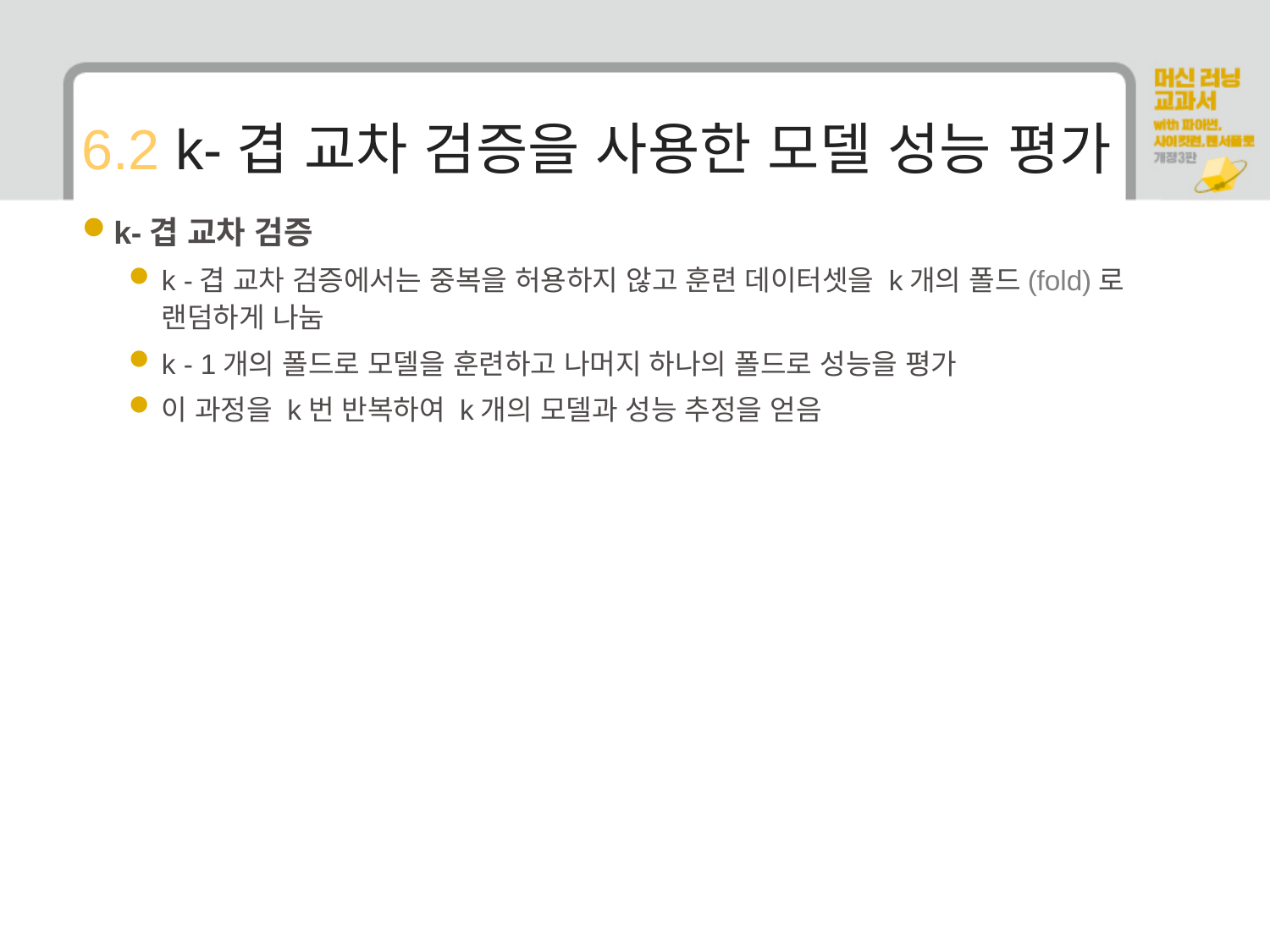

# 6.2 k-겹 교차 검증을 사용한 모델 성능 평가
k-겹 교차 검증
k -겹 교차 검증에서는 중복을 허용하지 않고 훈련 데이터셋을 k개의 폴드(fold)로 랜덤하게 나눔
k - 1개의 폴드로 모델을 훈련하고 나머지 하나의 폴드로 성능을 평가
이 과정을 k번 반복하여 k개의 모델과 성능 추정을 얻음